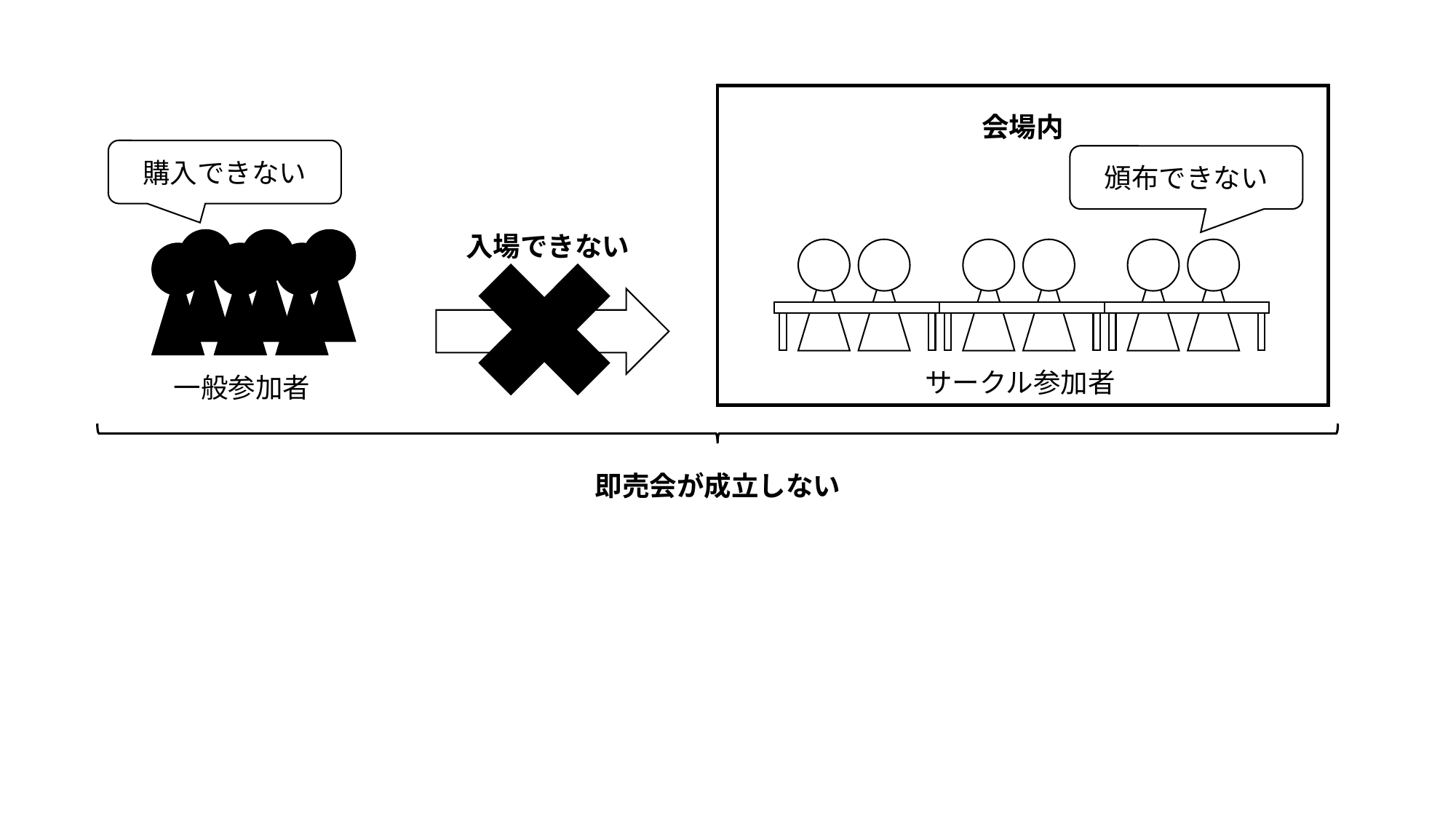

会場内
購入できない
頒布できない
入場できない

サークル参加者
一般参加者
即売会が成立しない